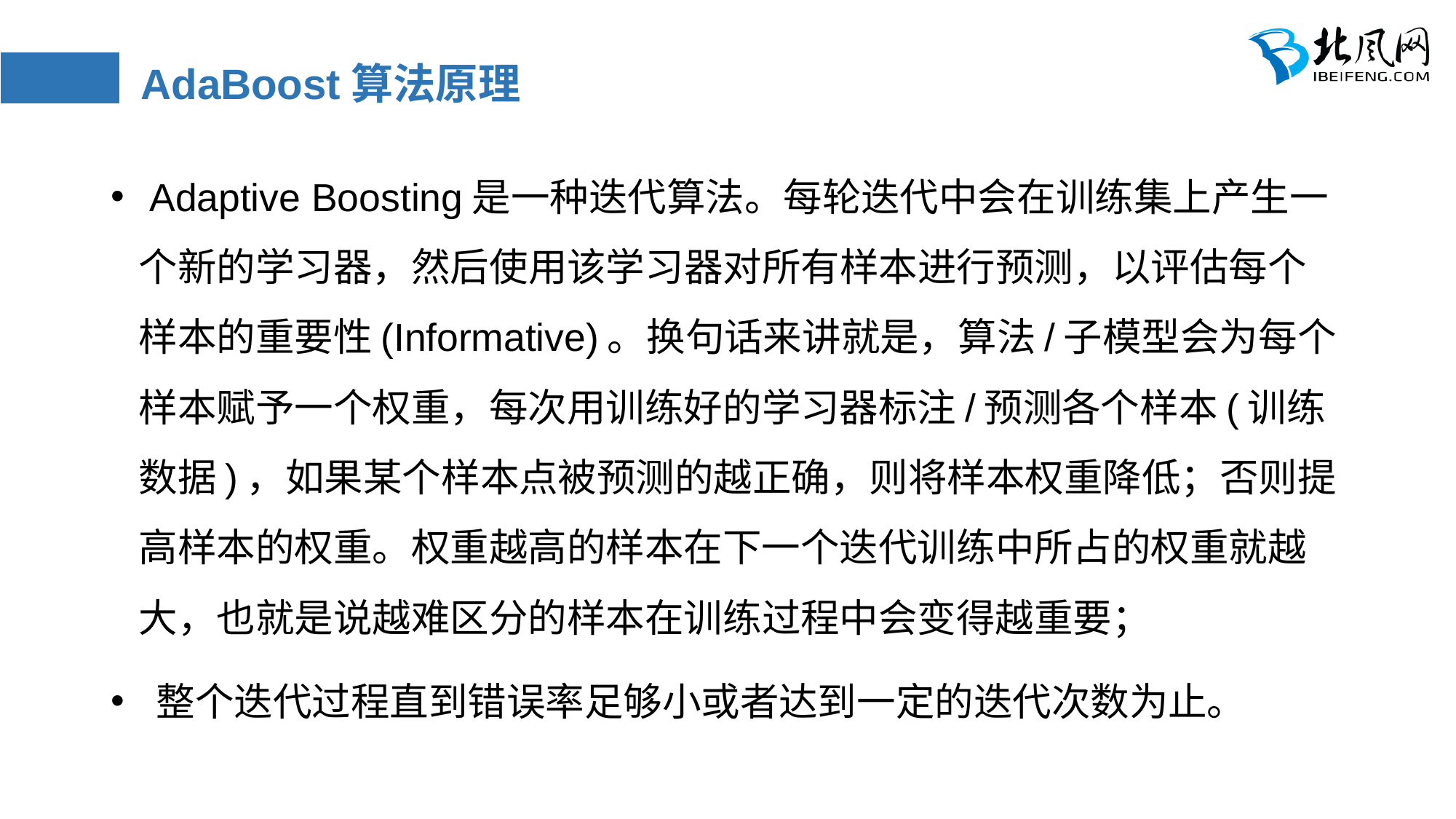

# AdaBoost算法原理
 Adaptive Boosting是一种迭代算法。每轮迭代中会在训练集上产生一个新的学习器，然后使用该学习器对所有样本进行预测，以评估每个样本的重要性(Informative)。换句话来讲就是，算法/子模型会为每个样本赋予一个权重，每次用训练好的学习器标注/预测各个样本(训练数据)，如果某个样本点被预测的越正确，则将样本权重降低；否则提高样本的权重。权重越高的样本在下一个迭代训练中所占的权重就越大，也就是说越难区分的样本在训练过程中会变得越重要；
 整个迭代过程直到错误率足够小或者达到一定的迭代次数为止。